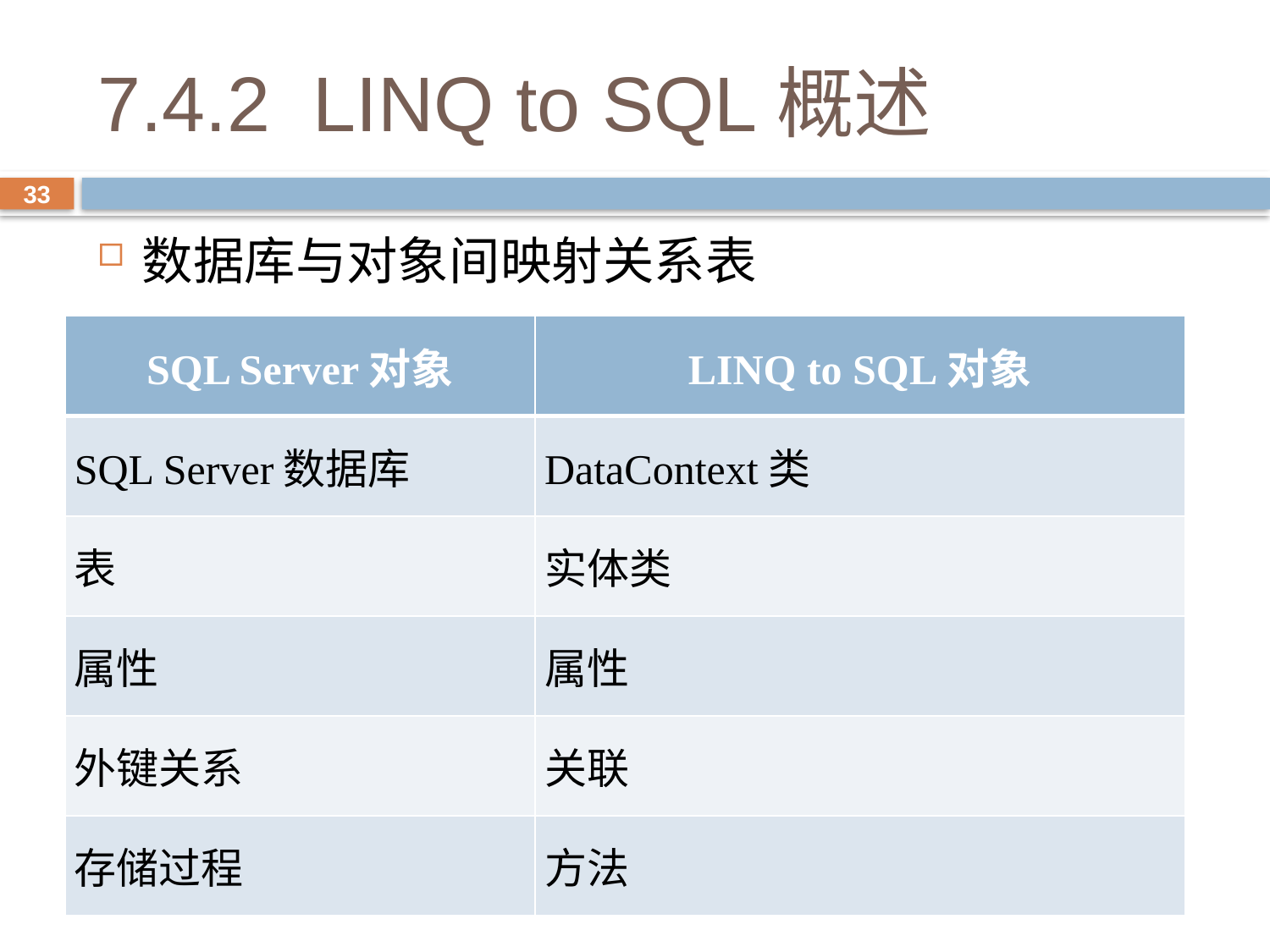

# 7.4.2  LINQ to SQL概述
33
数据库与对象间映射关系表

| SQL Server对象 | LINQ to SQL对象 |
| --- | --- |
| SQL Server数据库 | DataContext类 |
| 表 | 实体类 |
| 属性 | 属性 |
| 外键关系 | 关联 |
| 存储过程 | 方法 |